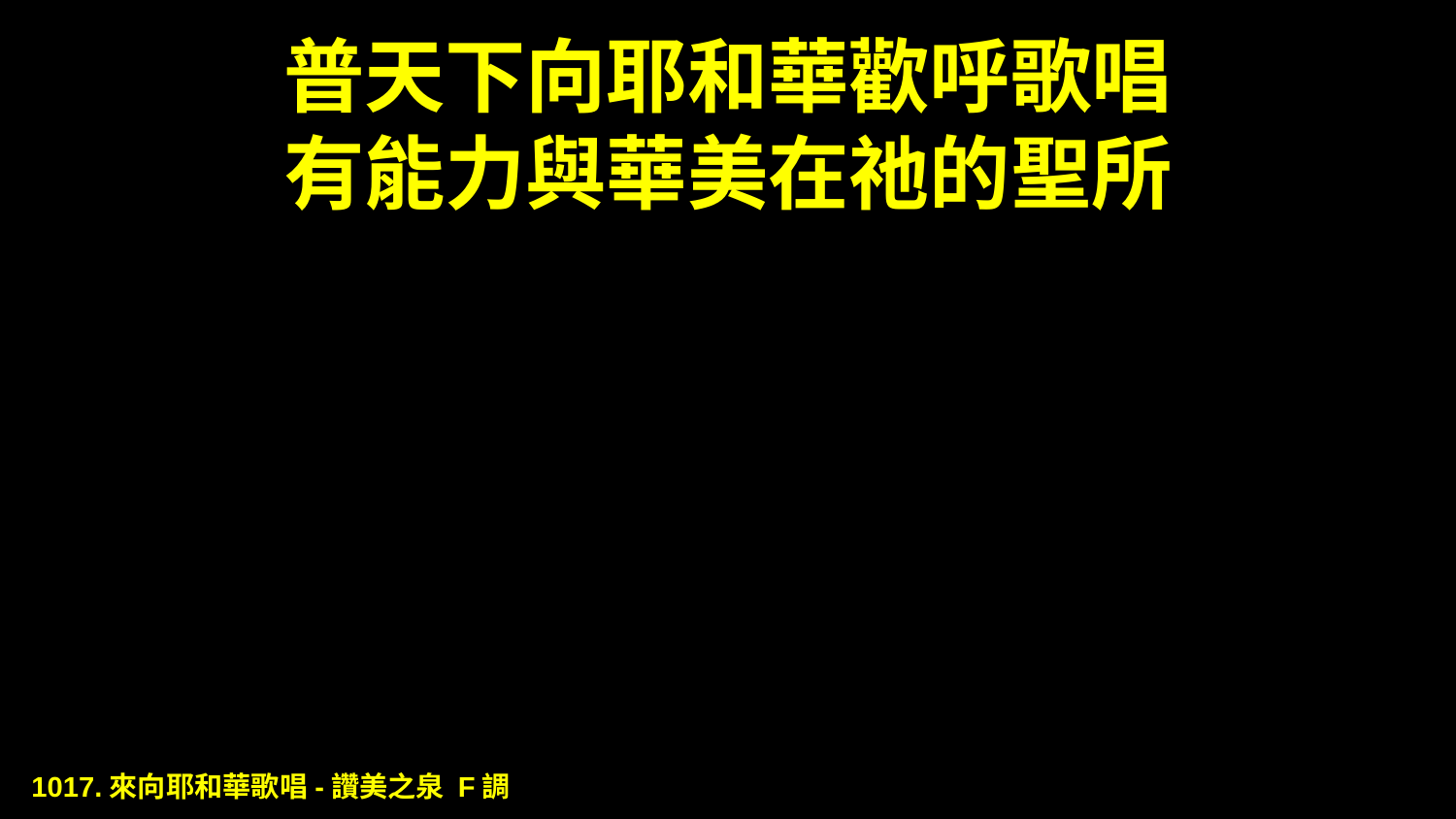

# 普天下向耶和華歡呼歌唱 有能力與華美在祂的聖所
1017.來向耶和華歌唱-讚美之泉 F調